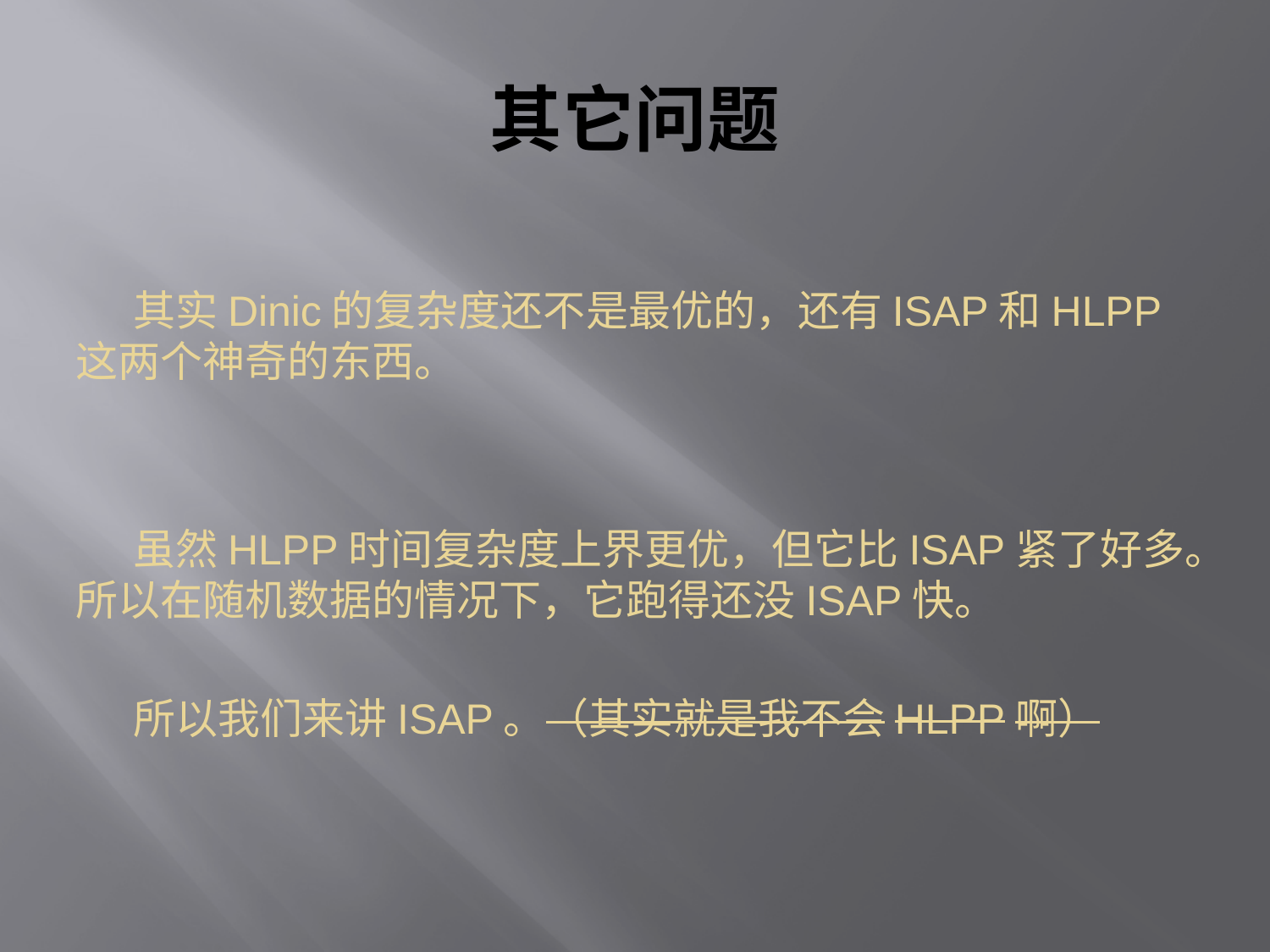

# 其它问题
其实Dinic的复杂度还不是最优的，还有ISAP和HLPP这两个神奇的东西。
虽然HLPP时间复杂度上界更优，但它比ISAP紧了好多。所以在随机数据的情况下，它跑得还没ISAP快。

所以我们来讲ISAP。（其实就是我不会HLPP啊）